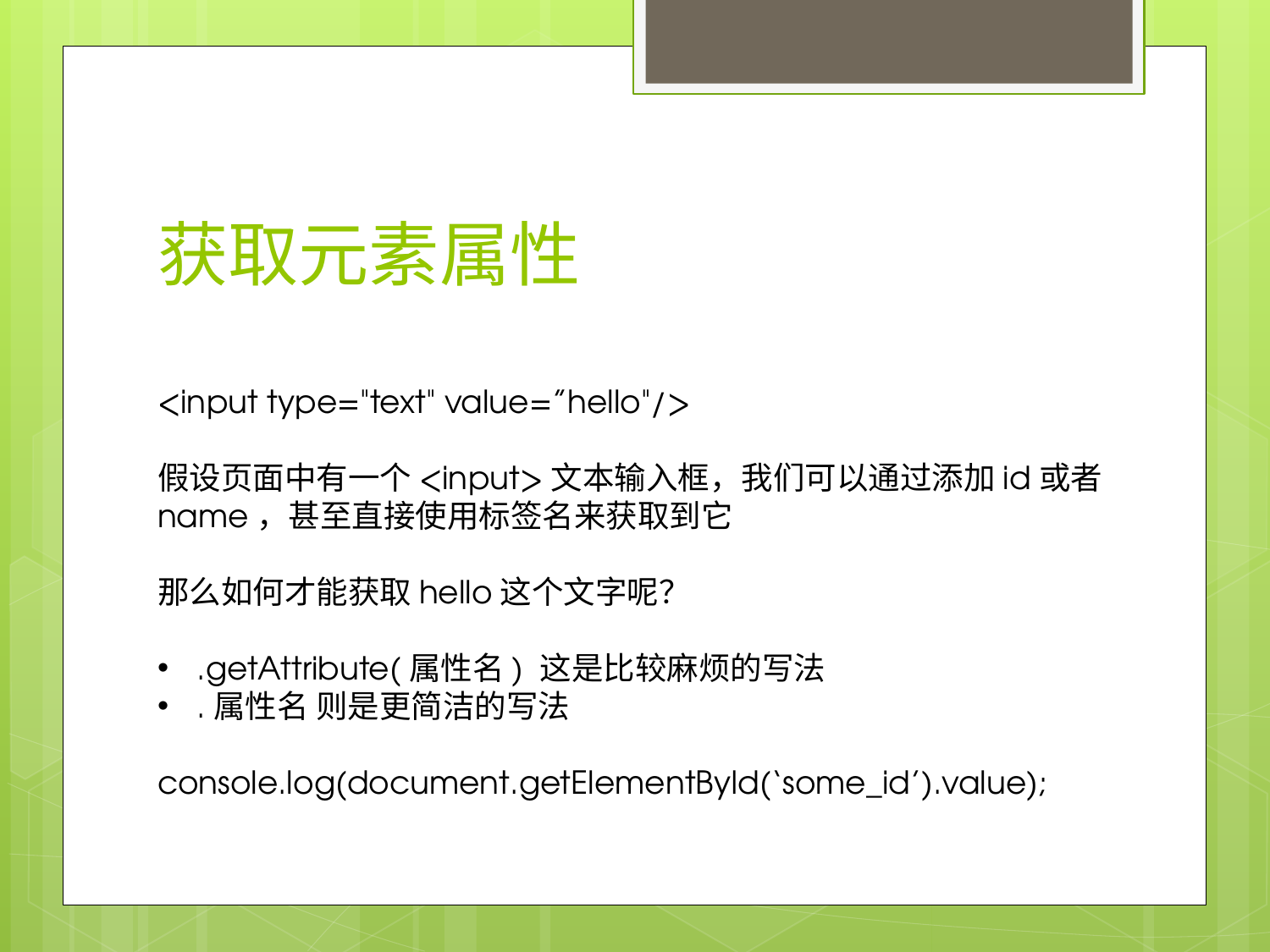

# 获取元素属性
<input type="text" value=”hello"/>

假设页面中有一个<input>文本输入框，我们可以通过添加id或者name，甚至直接使用标签名来获取到它

那么如何才能获取hello这个文字呢？

.getAttribute(属性名) 这是比较麻烦的写法
.属性名 则是更简洁的写法

console.log(document.getElementById(‘some_id’).value);